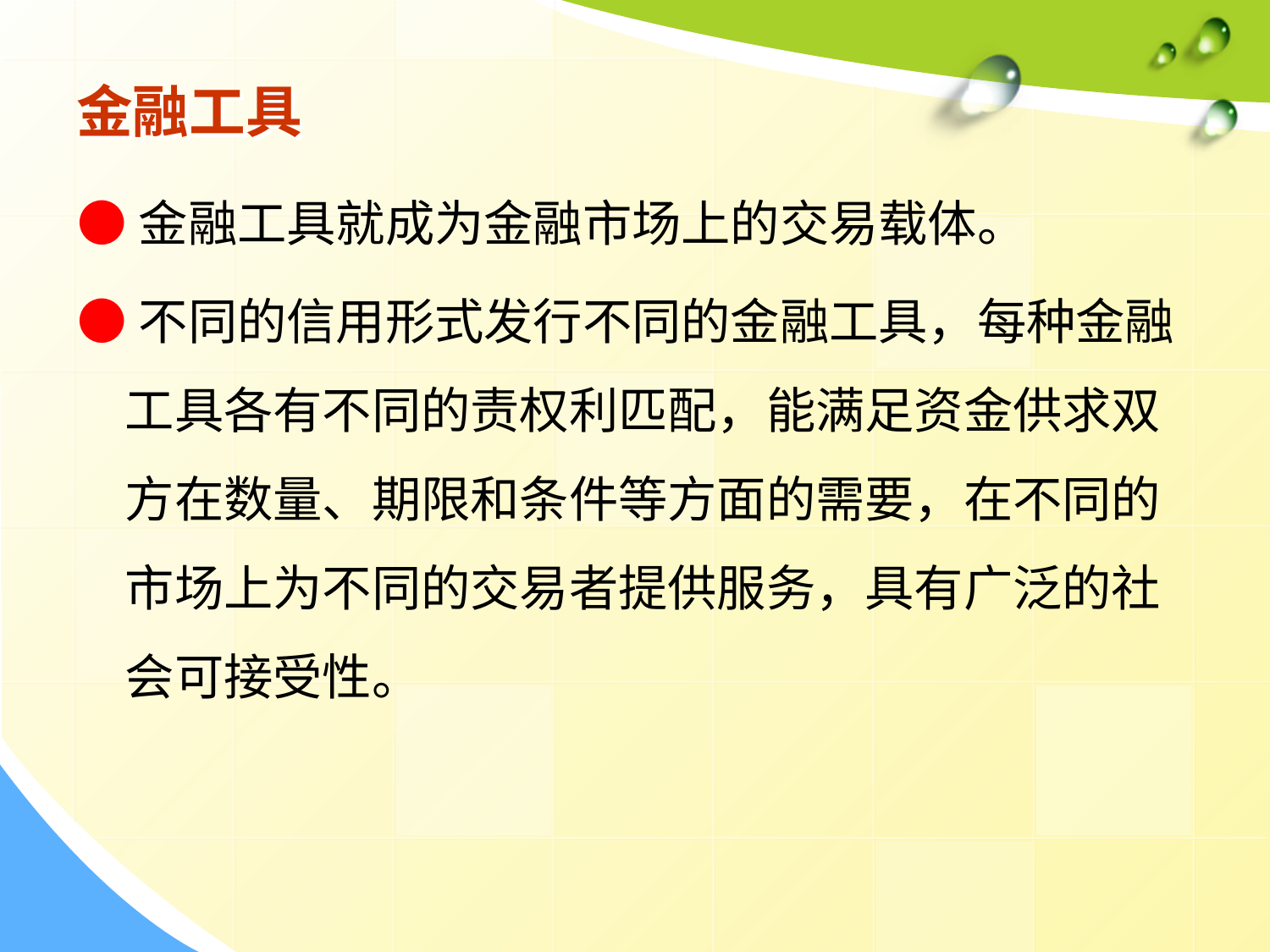

# 金融工具
●金融工具就成为金融市场上的交易载体。
●不同的信用形式发行不同的金融工具，每种金融工具各有不同的责权利匹配，能满足资金供求双方在数量、期限和条件等方面的需要，在不同的市场上为不同的交易者提供服务，具有广泛的社会可接受性。